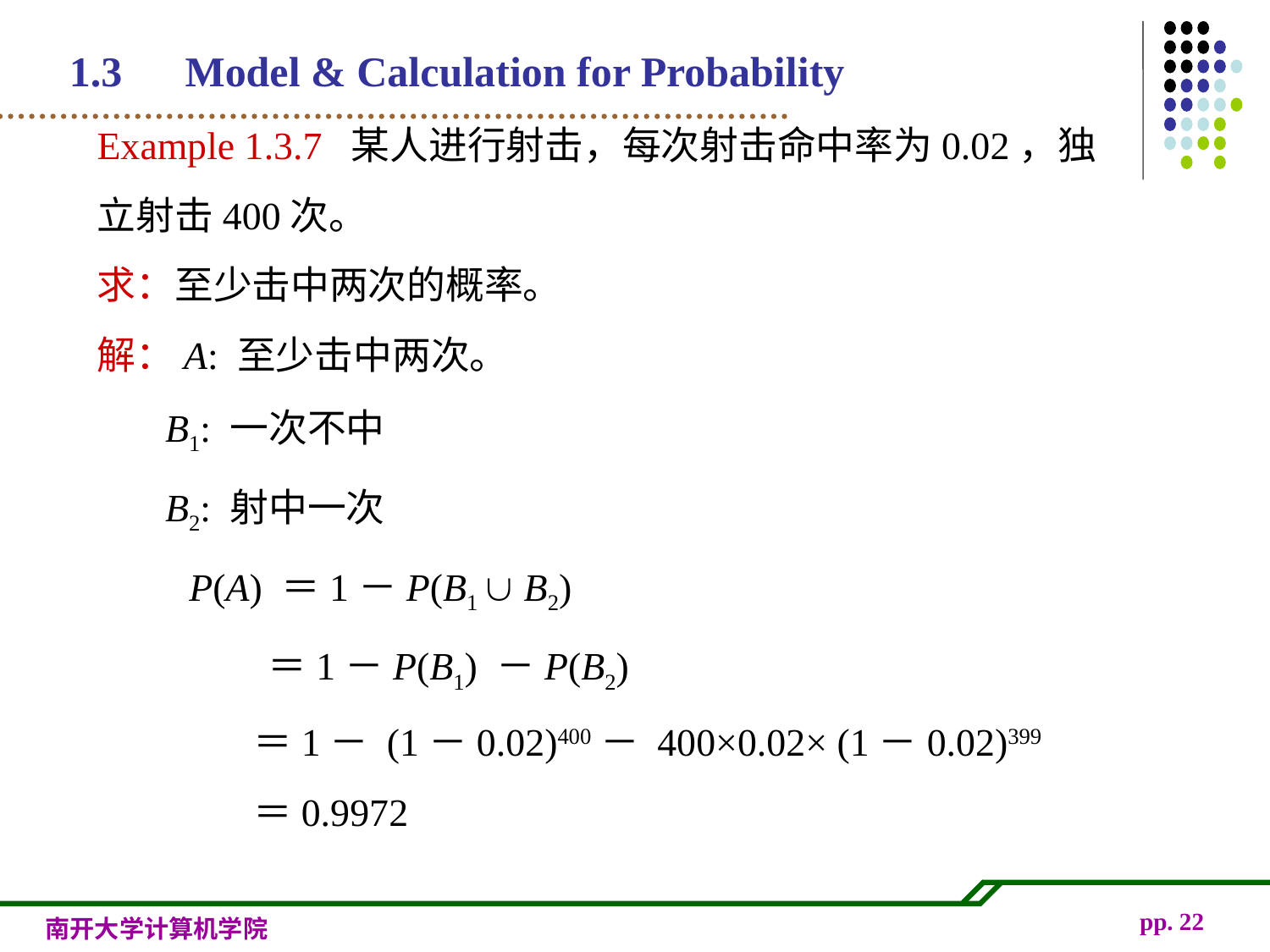

1.3　Model & Calculation for Probability
Example 1.3.7  某人进行射击，每次射击命中率为0.02，独立射击400次。
求：至少击中两次的概率。
解：A: 至少击中两次。
       B1: 一次不中
       B2: 射中一次
   　 P(A) ＝1－P(B1 ∪ B2)
	    ＝1－P(B1) －P(B2)
       　　 ＝1－ (1－0.02)400－ 400×0.02× (1－0.02)399
        　　＝0.9972
pp. 22